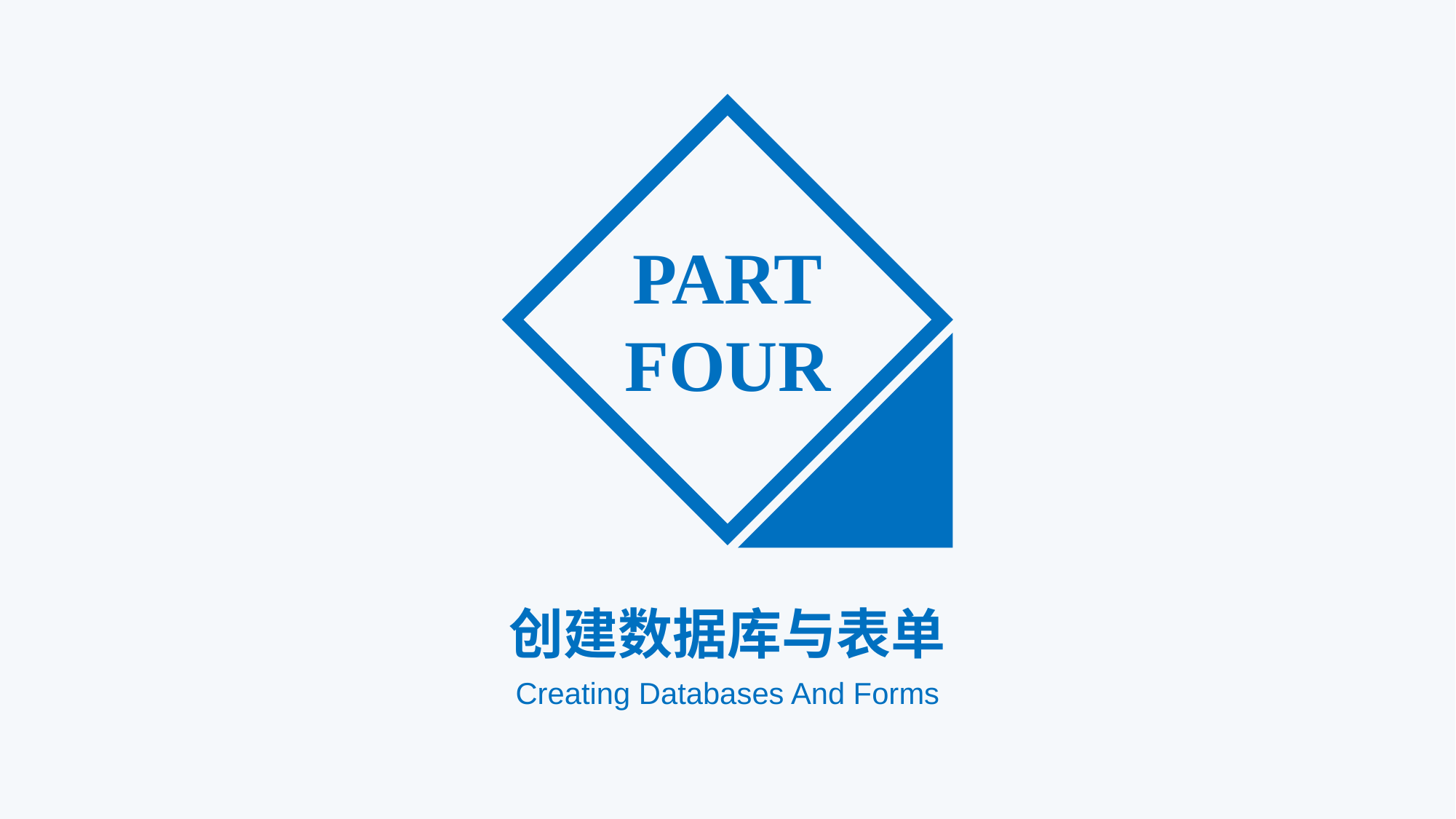

PART
FOUR

创建数据库与表单
Creating Databases And Forms